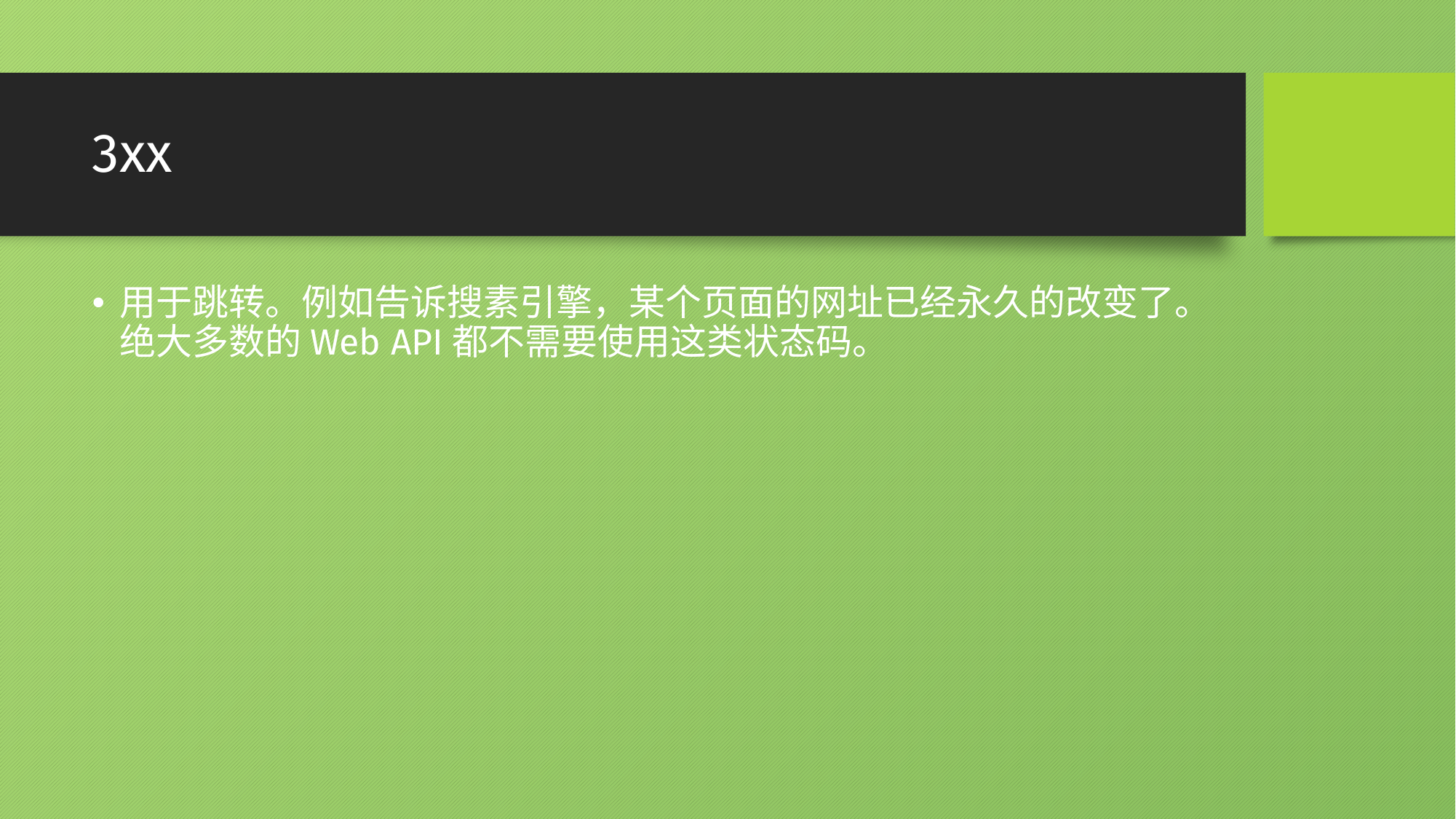

# 3xx
用于跳转。例如告诉搜素引擎，某个页面的网址已经永久的改变了。绝大多数的Web API都不需要使用这类状态码。